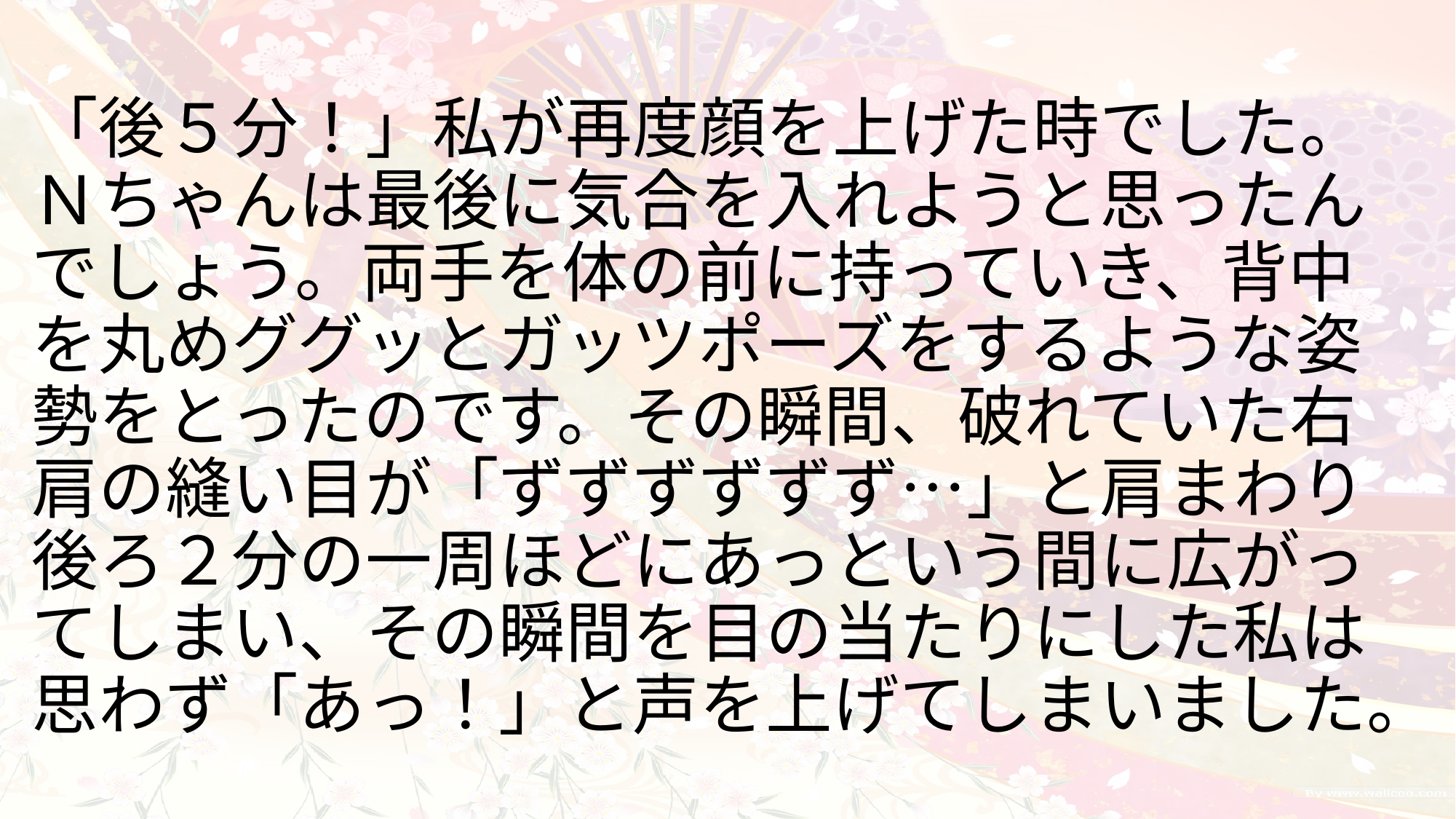

「後５分！」私が再度顔を上げた時でした。Ｎちゃんは最後に気合を入れようと思ったんでしょう。両手を体の前に持っていき、背中を丸めググッとガッツポーズをするような姿勢をとったのです。その瞬間、破れていた右肩の縫い目が「ずずずずずず…」と肩まわり後ろ２分の一周ほどにあっという間に広がってしまい、その瞬間を目の当たりにした私は思わず「あっ！」と声を上げてしまいました。